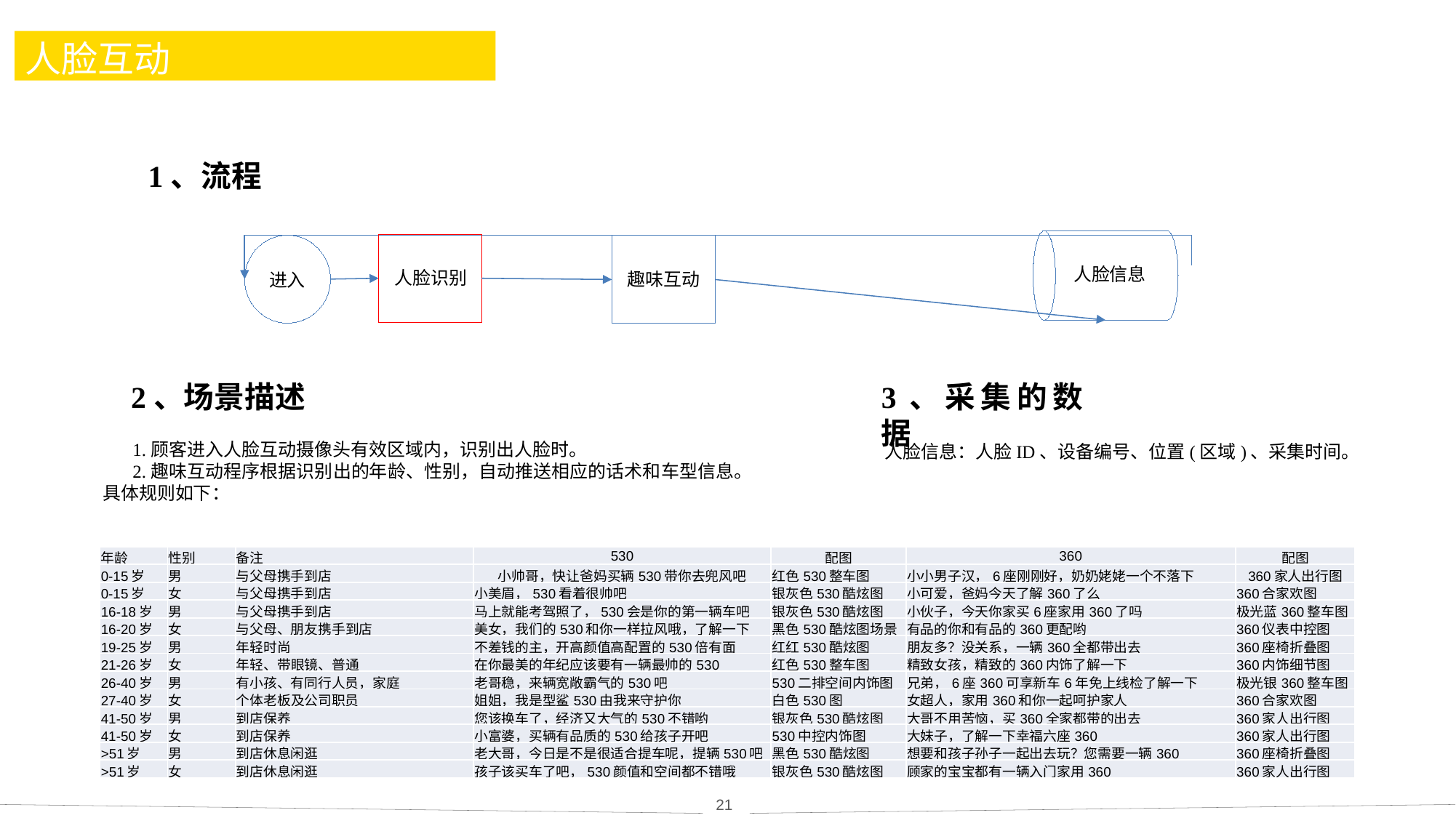

# 人脸互动
1、流程

人脸信息

人脸识别

进入

趣味互动

2、场景描述
3、采集的数据
1.顾客进入人脸互动摄像头有效区域内，识别出人脸时。
2.趣味互动程序根据识别出的年龄、性别，自动推送相应的话术和车型信息。具体规则如下：
人脸信息：人脸ID、设备编号、位置(区域)、采集时间。
| 年龄 | 性别 | 备注 | 530 | 配图 | 360 | 配图 |
| --- | --- | --- | --- | --- | --- | --- |
| 0-15岁 | 男 | 与父母携手到店 | 小帅哥，快让爸妈买辆530带你去兜风吧 | 红色530整车图 | 小小男子汉，6座刚刚好，奶奶姥姥一个不落下 | 360家人出行图 |
| 0-15岁 | 女 | 与父母携手到店 | 小美眉，530看着很帅吧 | 银灰色530酷炫图 | 小可爱，爸妈今天了解360了么 | 360合家欢图 |
| 16-18岁 | 男 | 与父母携手到店 | 马上就能考驾照了，530会是你的第一辆车吧 | 银灰色530酷炫图 | 小伙子，今天你家买6座家用360了吗 | 极光蓝360整车图 |
| 16-20岁 | 女 | 与父母、朋友携手到店 | 美女，我们的530和你一样拉风哦，了解一下 | 黑色530酷炫图场景 | 有品的你和有品的360更配哟 | 360仪表中控图 |
| 19-25岁 | 男 | 年轻时尚 | 不差钱的主，开高颜值高配置的530倍有面 | 红红530酷炫图 | 朋友多？没关系，一辆360全都带出去 | 360座椅折叠图 |
| 21-26岁 | 女 | 年轻、带眼镜、普通 | 在你最美的年纪应该要有一辆最帅的530 | 红色530整车图 | 精致女孩，精致的360内饰了解一下 | 360内饰细节图 |
| 26-40岁 | 男 | 有小孩、有同行人员，家庭 | 老哥稳，来辆宽敞霸气的530吧 | 530二排空间内饰图 | 兄弟，6座360可享新车6年免上线检了解一下 | 极光银360整车图 |
| 27-40岁 | 女 | 个体老板及公司职员 | 姐姐，我是型鲨530由我来守护你 | 白色530图 | 女超人，家用360和你一起呵护家人 | 360合家欢图 |
| 41-50岁 | 男 | 到店保养 | 您该换车了，经济又大气的530不错哟 | 银灰色530酷炫图 | 大哥不用苦恼，买360全家都带的出去 | 360家人出行图 |
| 41-50岁 | 女 | 到店保养 | 小富婆，买辆有品质的530给孩子开吧 | 530中控内饰图 | 大妹子，了解一下幸福六座360 | 360家人出行图 |
| >51岁 | 男 | 到店休息闲逛 | 老大哥，今日是不是很适合提车呢，提辆530吧 | 黑色530酷炫图 | 想要和孩子孙子一起出去玩？您需要一辆360 | 360座椅折叠图 |
| >51岁 | 女 | 到店休息闲逛 | 孩子该买车了吧，530颜值和空间都不错哦 | 银灰色530酷炫图 | 顾家的宝宝都有一辆入门家用360 | 360家人出行图 |
4、异常情况处理
暂无